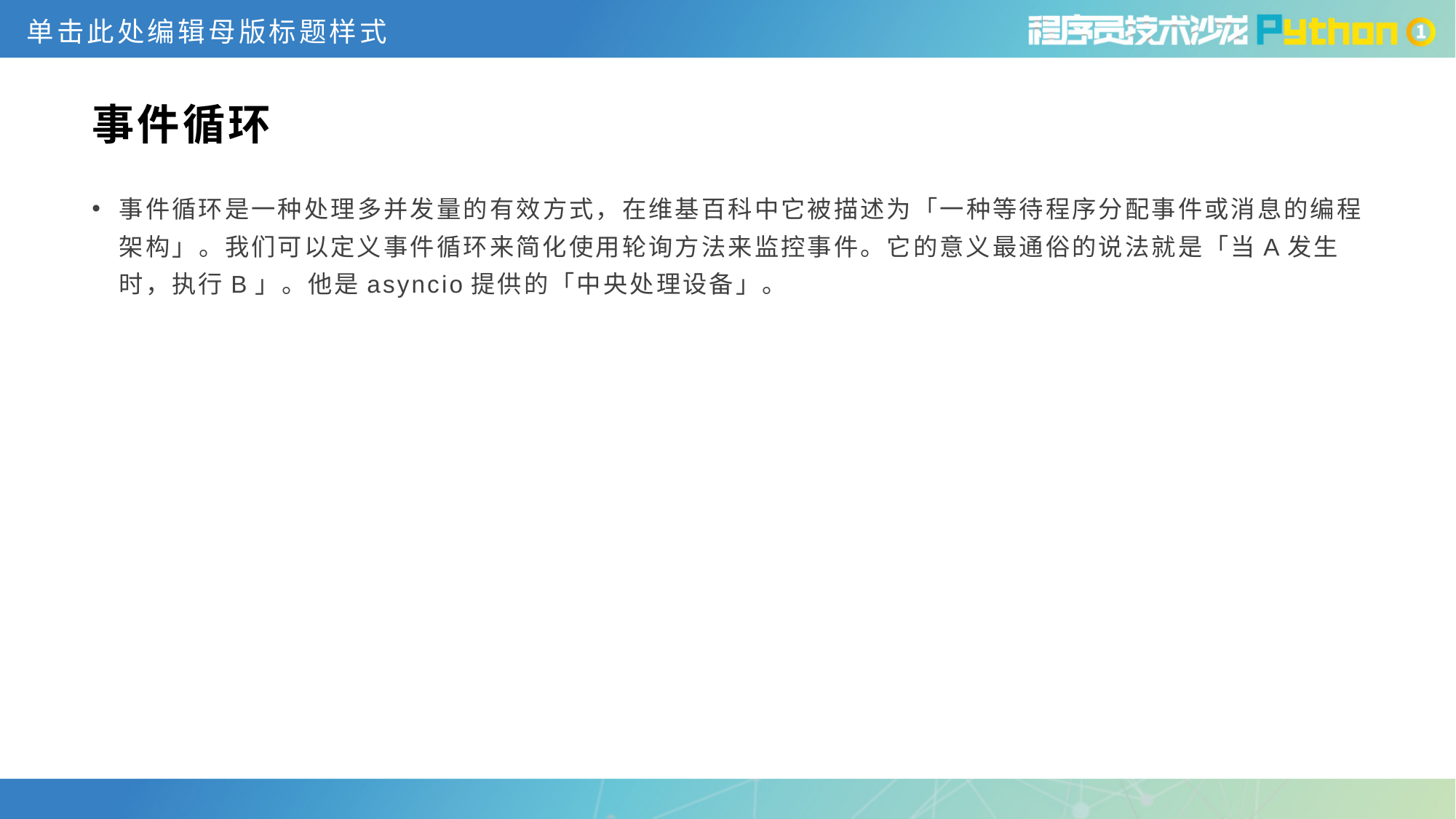

# 事件循环
事件循环是一种处理多并发量的有效方式，在维基百科中它被描述为「一种等待程序分配事件或消息的编程架构」。我们可以定义事件循环来简化使用轮询方法来监控事件。它的意义最通俗的说法就是「当A发生时，执行B」。他是asyncio提供的「中央处理设备」。